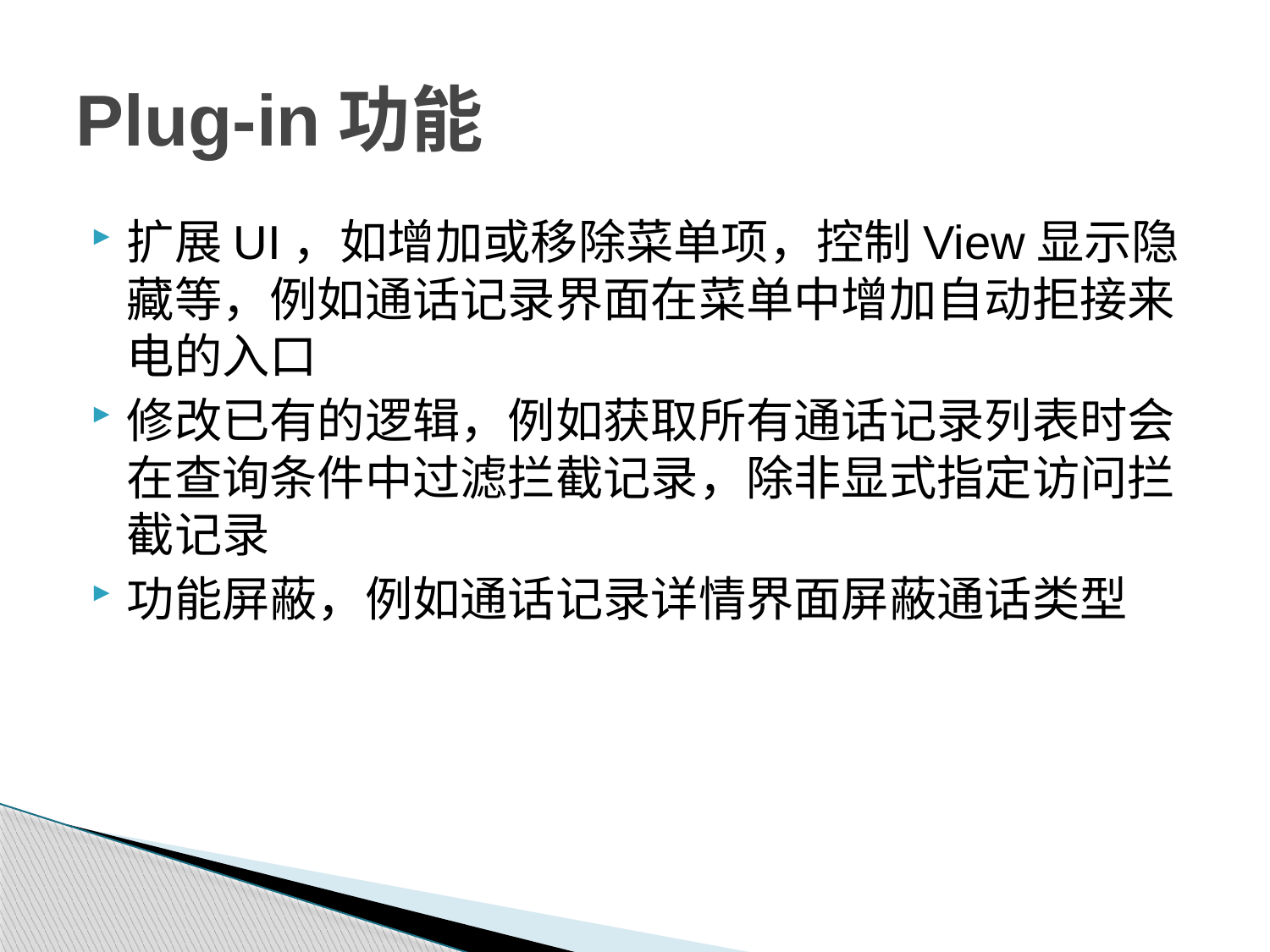

# Plug-in功能
扩展UI，如增加或移除菜单项，控制View显示隐藏等，例如通话记录界面在菜单中增加自动拒接来电的入口
修改已有的逻辑，例如获取所有通话记录列表时会在查询条件中过滤拦截记录，除非显式指定访问拦截记录
功能屏蔽，例如通话记录详情界面屏蔽通话类型